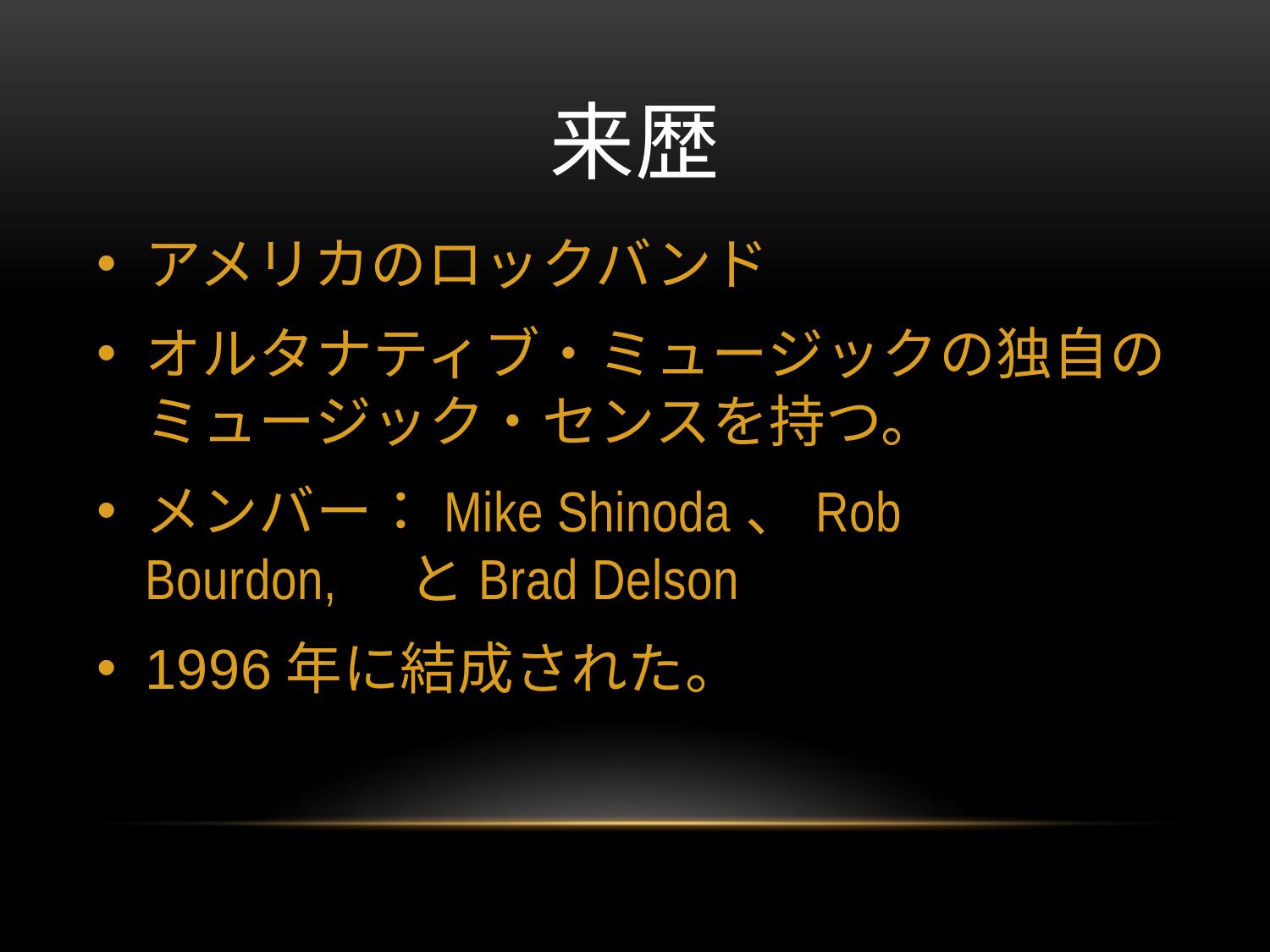

# 来歴
アメリカのロックバンド
オルタナティブ・ミュージックの独自のミュージック・センスを持つ。
メンバー：Mike Shinoda、Rob Bourdon,　とBrad Delson
1996年に結成された。